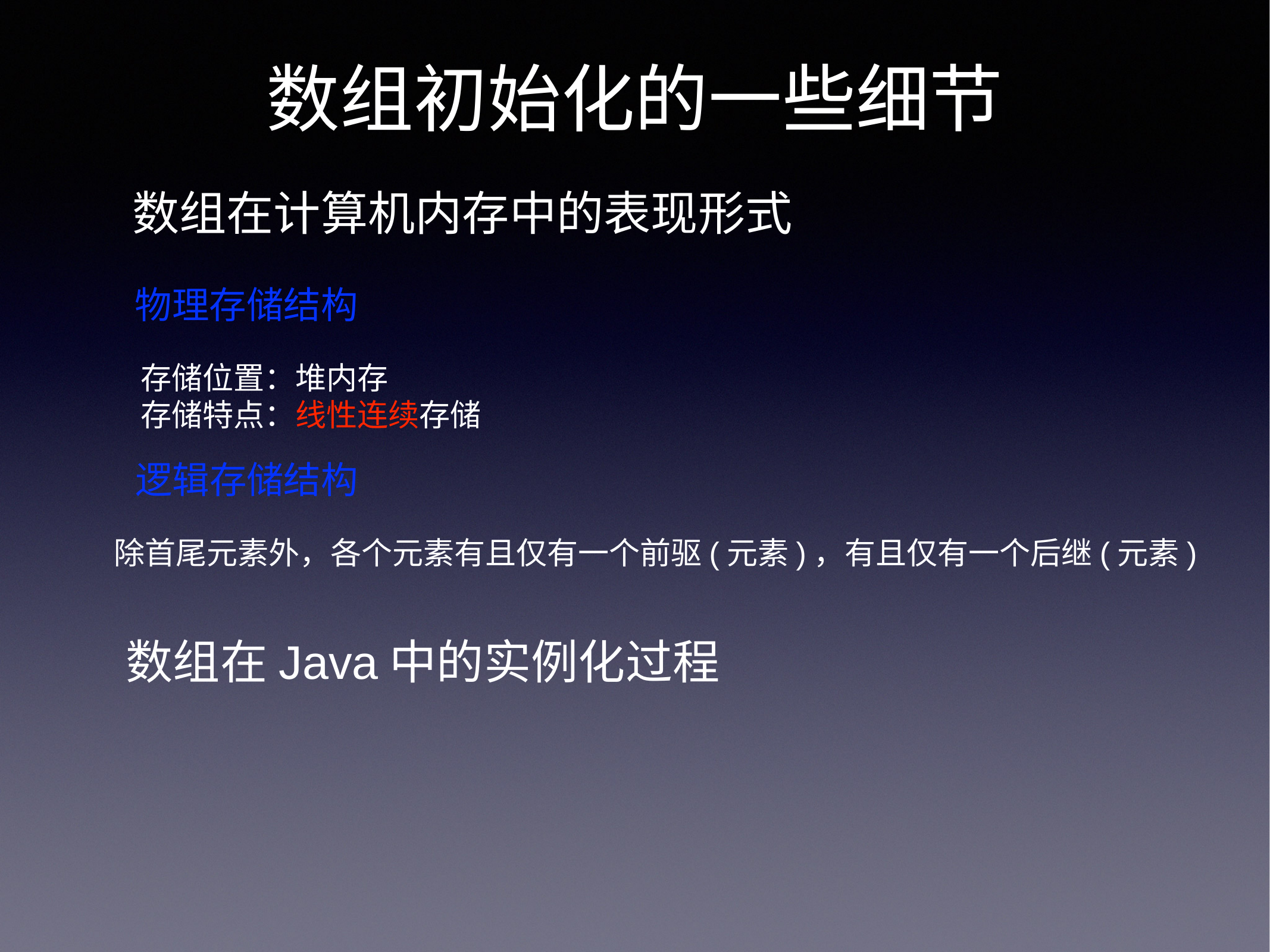

# 数组初始化的一些细节
数组在计算机内存中的表现形式
物理存储结构
存储位置：堆内存
存储特点：线性连续存储
逻辑存储结构
除首尾元素外，各个元素有且仅有一个前驱(元素)，有且仅有一个后继(元素)
数组在Java中的实例化过程